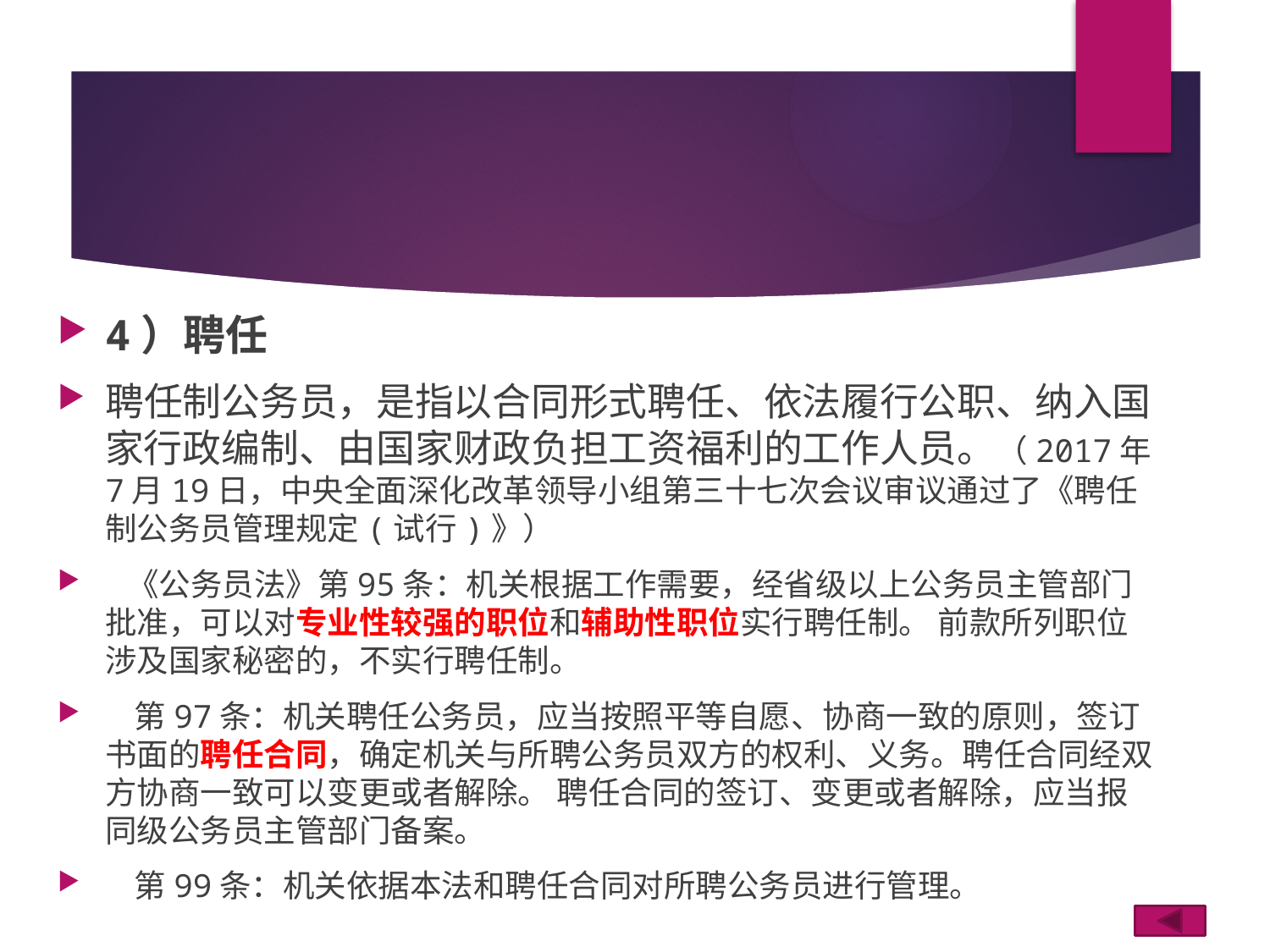

#
4）聘任
聘任制公务员，是指以合同形式聘任、依法履行公职、纳入国家行政编制、由国家财政负担工资福利的工作人员。（2017年7月19日，中央全面深化改革领导小组第三十七次会议审议通过了《聘任制公务员管理规定(试行)》）
  《公务员法》第95条：机关根据工作需要，经省级以上公务员主管部门批准，可以对专业性较强的职位和辅助性职位实行聘任制。 前款所列职位涉及国家秘密的，不实行聘任制。
   第97条：机关聘任公务员，应当按照平等自愿、协商一致的原则，签订书面的聘任合同，确定机关与所聘公务员双方的权利、义务。聘任合同经双方协商一致可以变更或者解除。 聘任合同的签订、变更或者解除，应当报同级公务员主管部门备案。
   第99条：机关依据本法和聘任合同对所聘公务员进行管理。